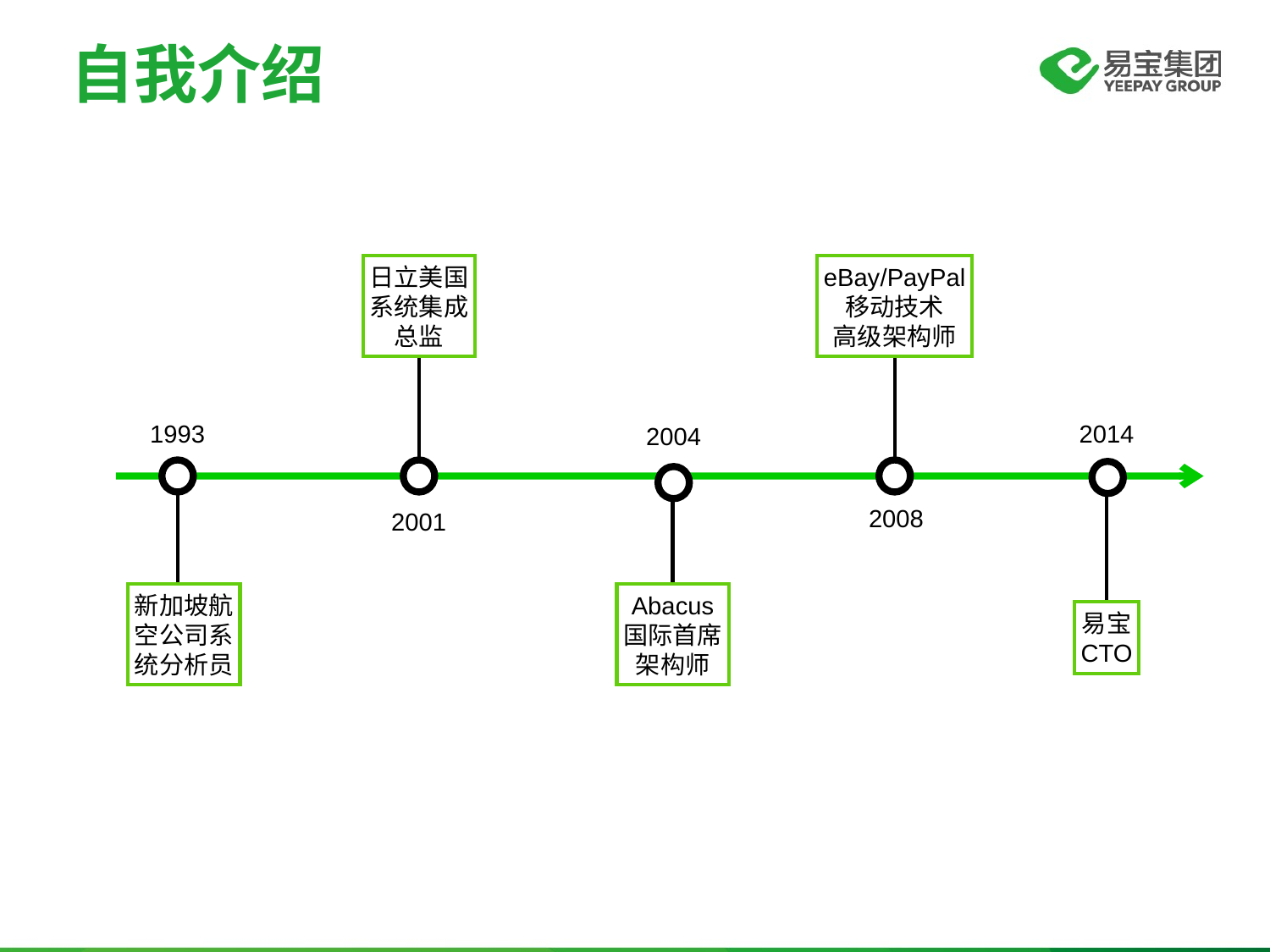

自我介绍
日立美国
系统集成
总监
eBay/PayPal
移动技术
高级架构师

1993
2014

2004

2008
2001

新加坡航
空公司系
统分析员
Abacus
国际首席
架构师
易宝
CTO